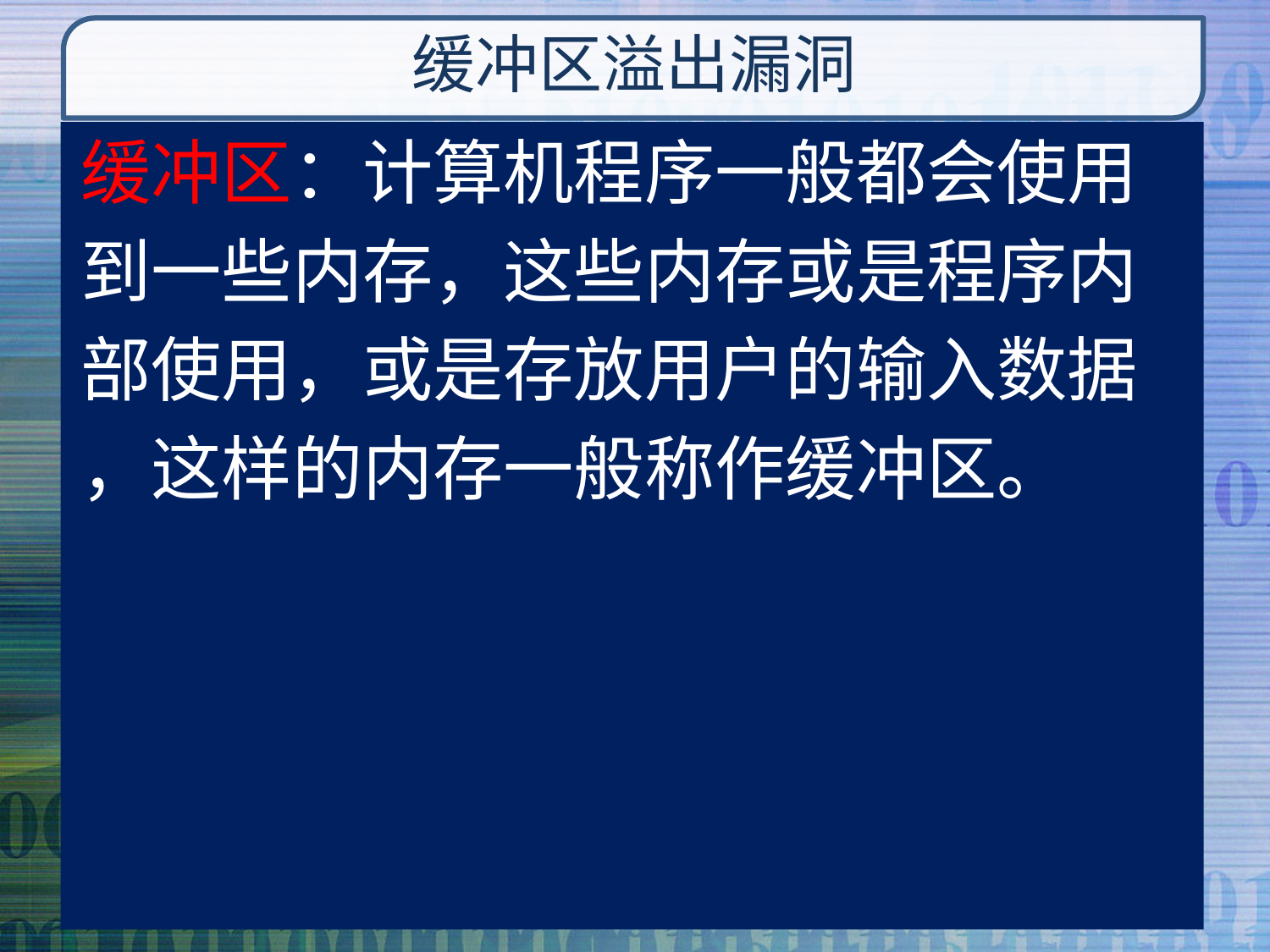

# 缓冲区溢出漏洞
缓冲区：计算机程序一般都会使用
到一些内存，这些内存或是程序内
部使用，或是存放用户的输入数据
，这样的内存一般称作缓冲区。